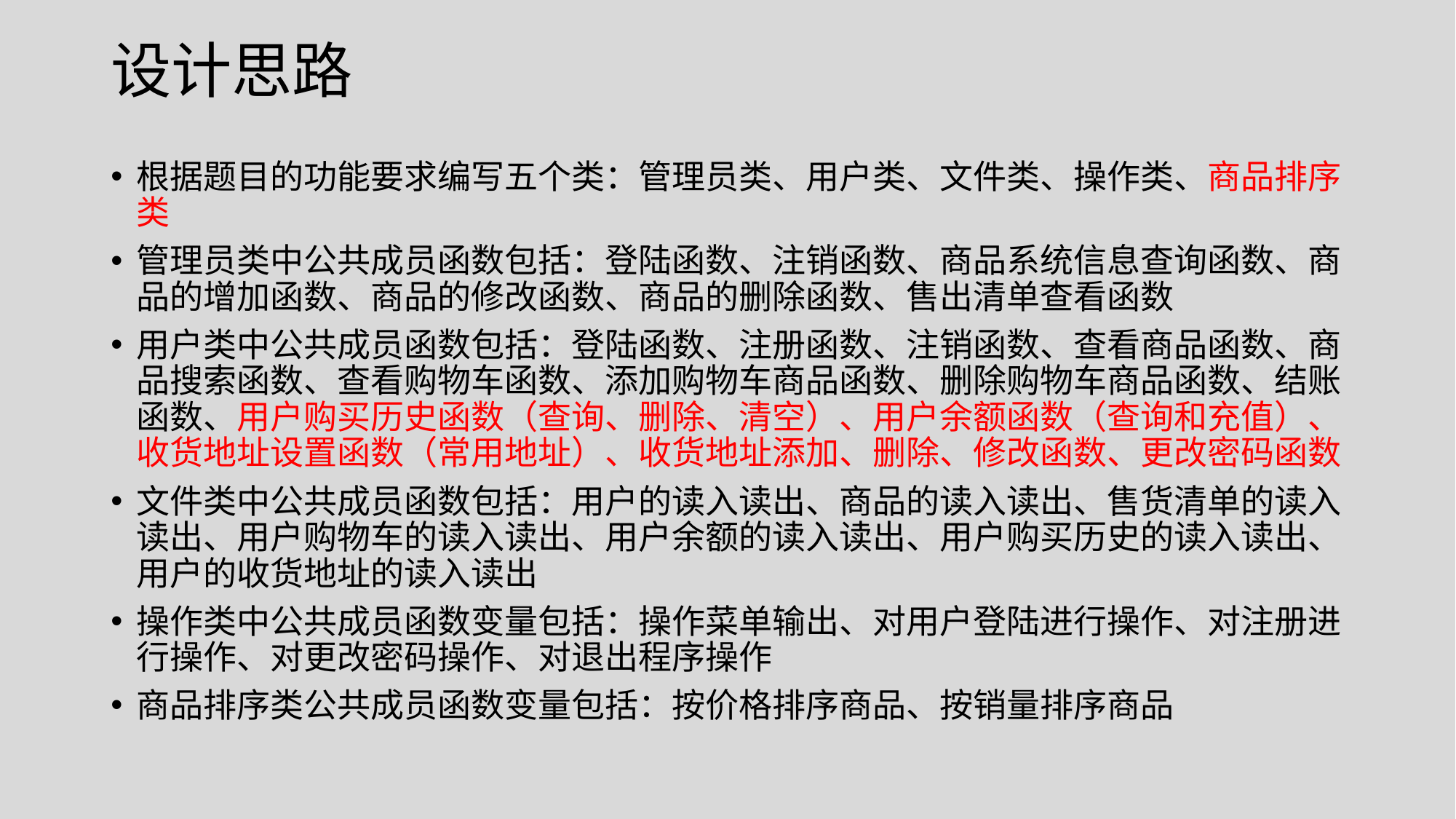

# 设计思路
根据题目的功能要求编写五个类：管理员类、用户类、文件类、操作类、商品排序类
管理员类中公共成员函数包括：登陆函数、注销函数、商品系统信息查询函数、商品的增加函数、商品的修改函数、商品的删除函数、售出清单查看函数
用户类中公共成员函数包括：登陆函数、注册函数、注销函数、查看商品函数、商品搜索函数、查看购物车函数、添加购物车商品函数、删除购物车商品函数、结账函数、用户购买历史函数（查询、删除、清空）、用户余额函数（查询和充值）、收货地址设置函数（常用地址）、收货地址添加、删除、修改函数、更改密码函数
文件类中公共成员函数包括：用户的读入读出、商品的读入读出、售货清单的读入读出、用户购物车的读入读出、用户余额的读入读出、用户购买历史的读入读出、用户的收货地址的读入读出
操作类中公共成员函数变量包括：操作菜单输出、对用户登陆进行操作、对注册进行操作、对更改密码操作、对退出程序操作
商品排序类公共成员函数变量包括：按价格排序商品、按销量排序商品